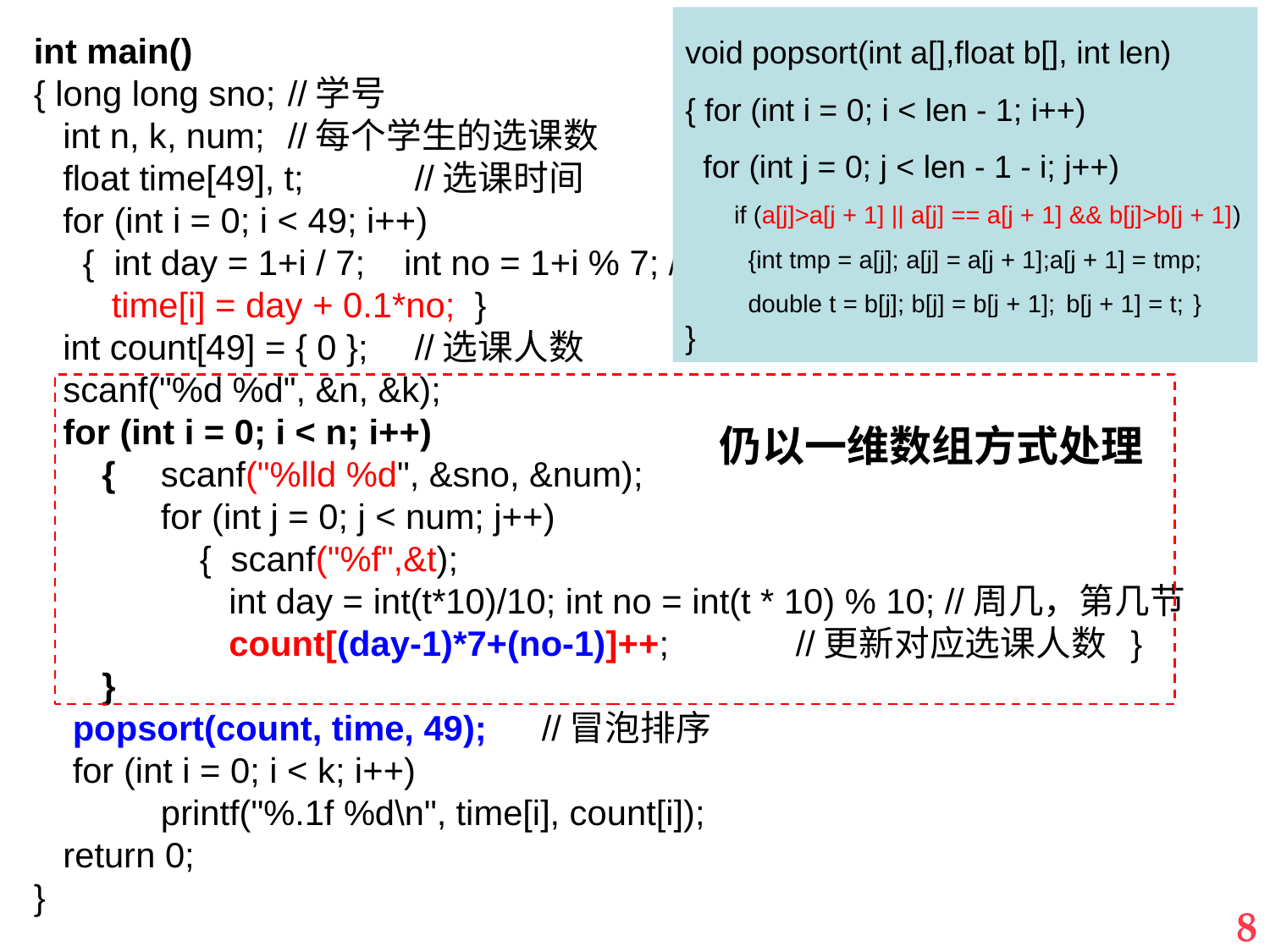

void popsort(int a[],float b[], int len)
{ for (int i = 0; i < len - 1; i++)
  for (int j = 0; j < len - 1 - i; j++)
       if (a[j]>a[j + 1] || a[j] == a[j + 1] && b[j]>b[j + 1])
         {int tmp = a[j]; a[j] = a[j + 1];a[j + 1] = tmp;
         double t = b[j]; b[j] = b[j + 1];	b[j + 1] = t; 	}
}
int main()
{ long long sno;	//学号
   int n, k, num;	//每个学生的选课数
   float time[49], t;	//选课时间
   for (int i = 0; i < 49; i++)
     {  int day = 1+i / 7;    int no = 1+i % 7;	//周几，第几节
        time[i] = day + 0.1*no;  }
   int count[49] = { 0 };	//选课人数
   scanf("%d %d", &n, &k);
   for (int i = 0; i < n; i++)
       {	scanf("%lld %d", &sno, &num);
	for (int j = 0; j < num; j++)
	    {  scanf("%f",&t);
	       int day = int(t*10)/10; int no = int(t * 10) % 10; //周几，第几节
	       count[(day-1)*7+(no-1)]++;	//更新对应选课人数  }
       }
    popsort(count, time, 49);	//冒泡排序
    for (int i = 0; i < k; i++)
	printf("%.1f %d\n", time[i], count[i]);
   return 0;
}

仍以一维数组方式处理